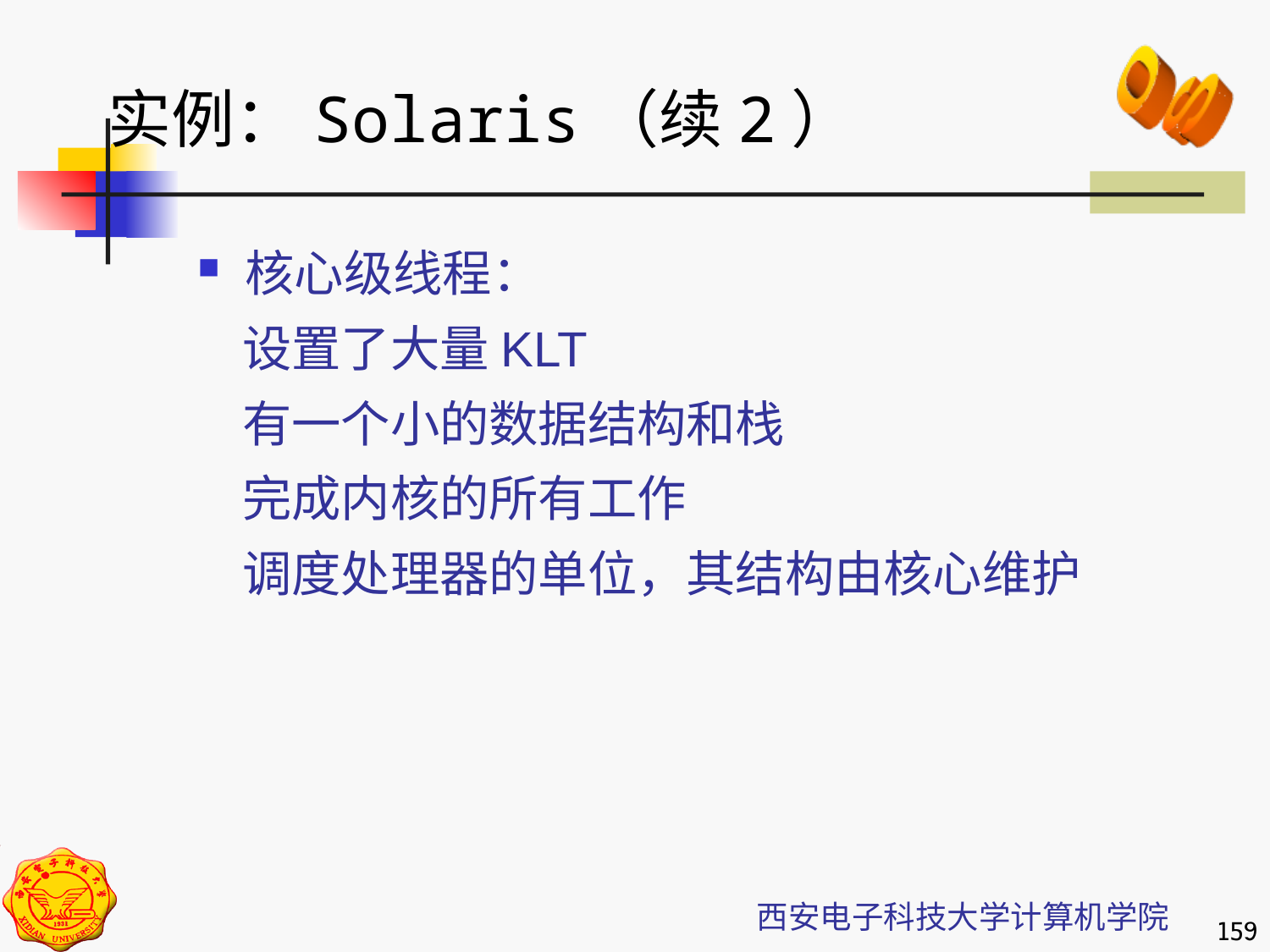

实例：Solaris（续2）
核心级线程：
   设置了大量KLT
   有一个小的数据结构和栈
   完成内核的所有工作
   调度处理器的单位，其结构由核心维护
159